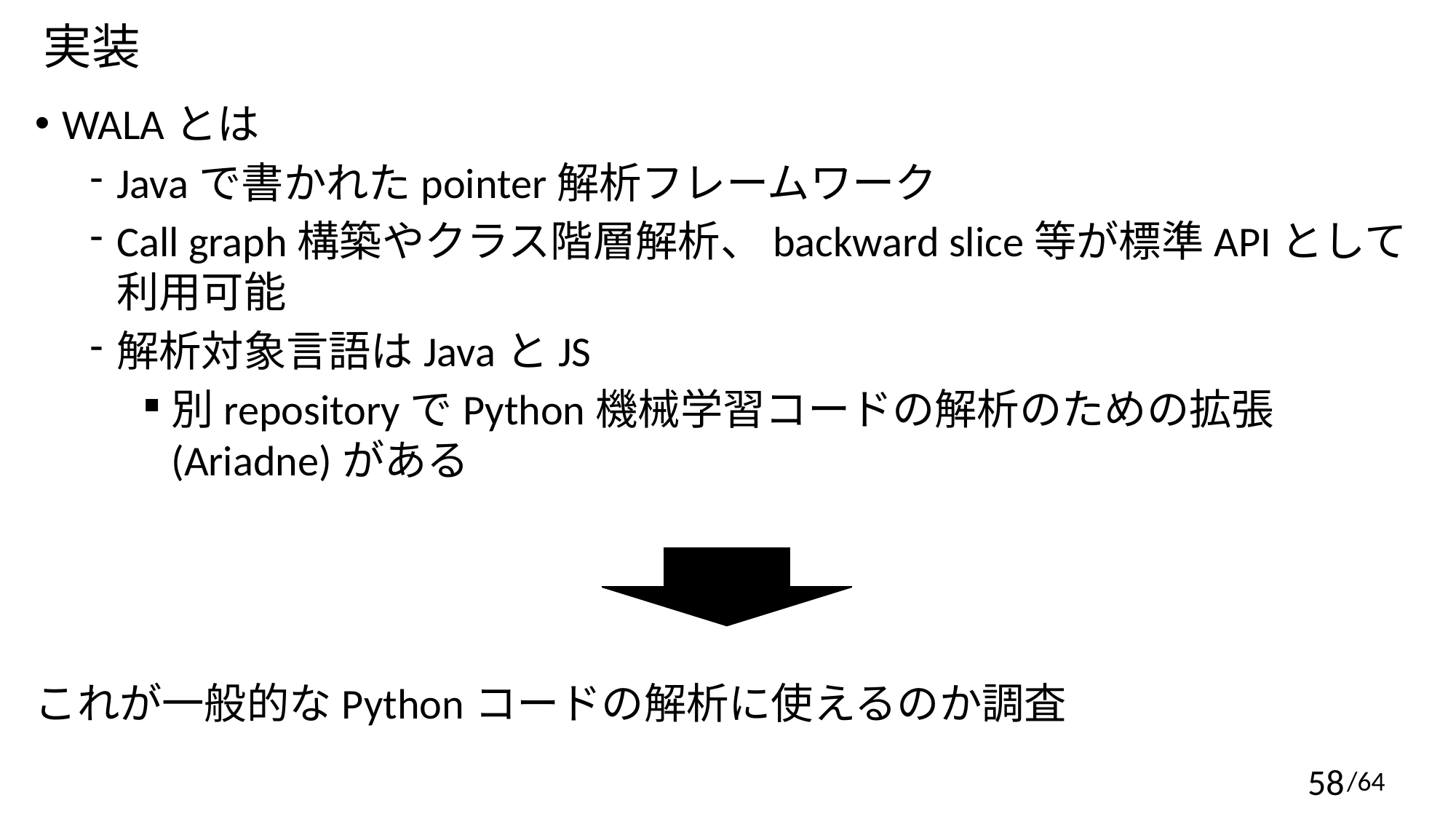

実装
WALAとは
Javaで書かれたpointer解析フレームワーク
Call graph構築やクラス階層解析、backward slice等が標準APIとして利用可能
解析対象言語はJavaとJS
別repositoryでPython機械学習コードの解析のための拡張(Ariadne)がある

これが一般的なPythonコードの解析に使えるのか調査

/64
58